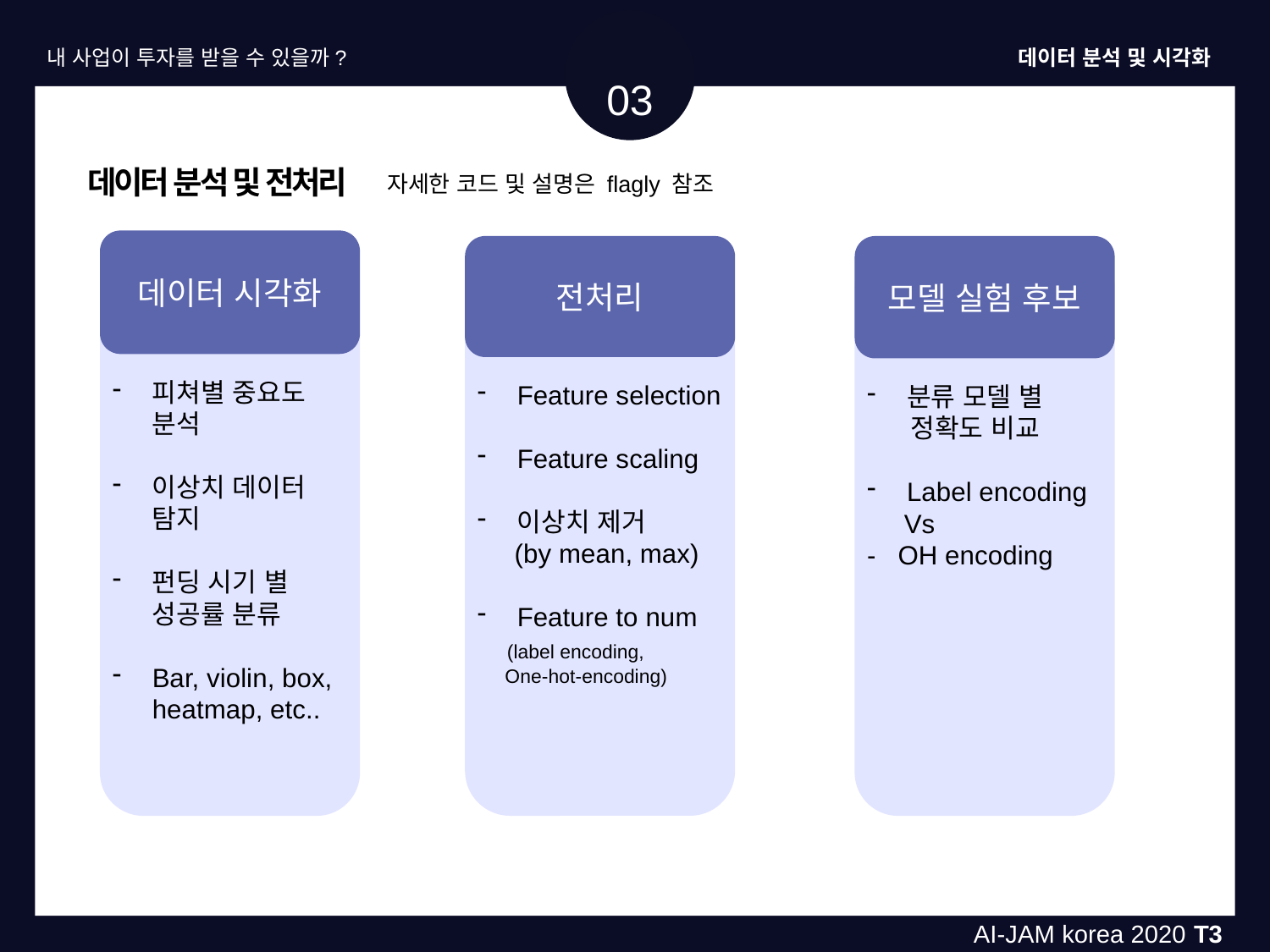

내 사업이 투자를 받을 수 있을까?
데이터 분석 및 시각화
03

데이터 분석 및 전처리
자세한 코드 및 설명은 flagly 참조
데이터 시각화

피쳐별 중요도 분석

이상치 데이터 탐지

펀딩 시기 별 성공률 분류

Bar, violin, box, heatmap, etc..
전처리

Feature selection

Feature scaling

이상치 제거
     (by mean, max)

Feature to num
    (label encoding,
     One-hot-encoding)

모델 실험 후보

분류 모델 별
     정확도 비교

Label encoding
     Vs
-   OH encoding
AI-JAM korea 2020 T3